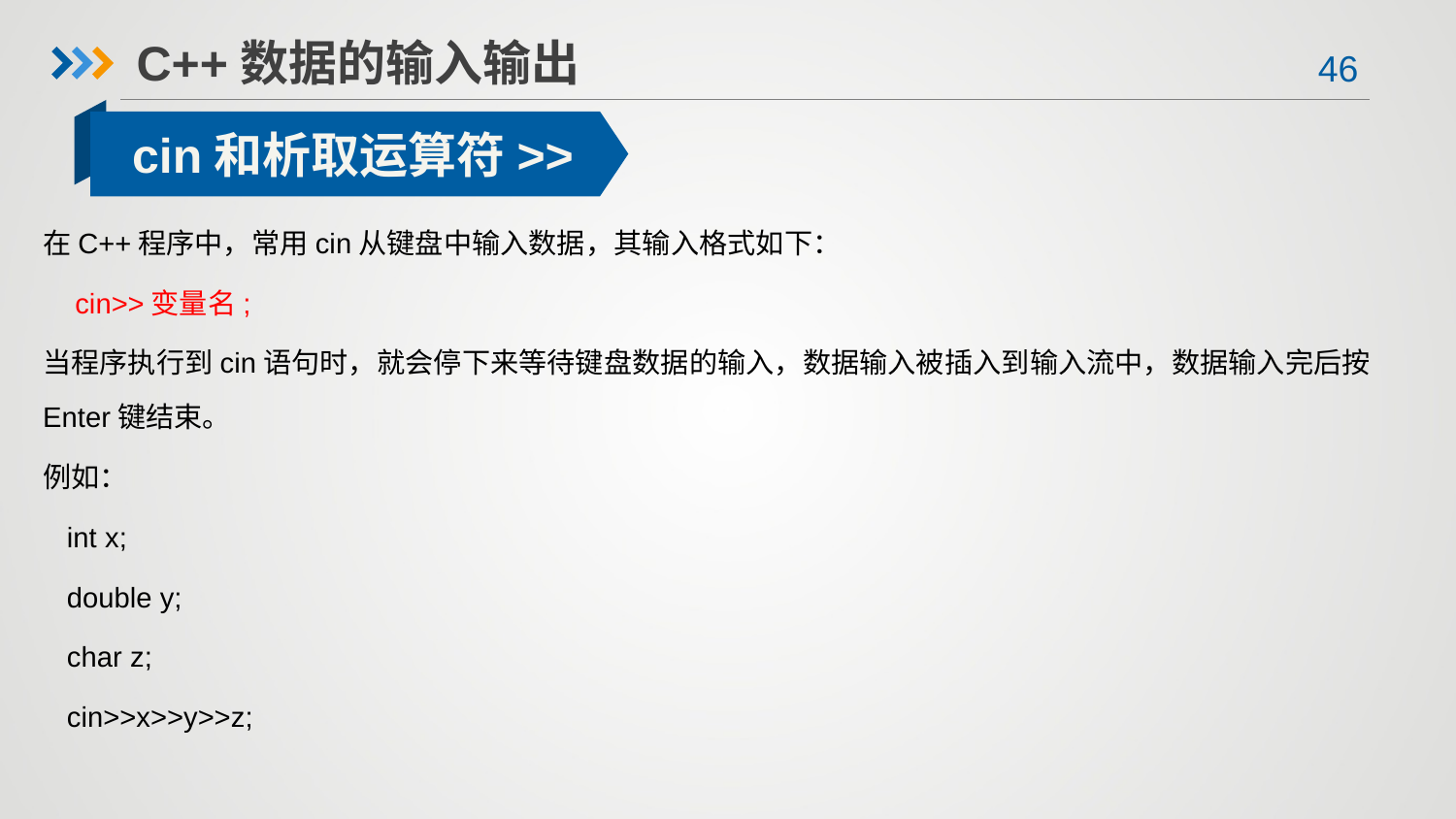

C++数据的输入输出

cin和析取运算符>>

在C++程序中，常用cin从键盘中输入数据，其输入格式如下：
    cin>>变量名;
当程序执行到cin语句时，就会停下来等待键盘数据的输入，数据输入被插入到输入流中，数据输入完后按Enter键结束。
例如：
   int x;
   double y;
   char z;
   cin>>x>>y>>z;